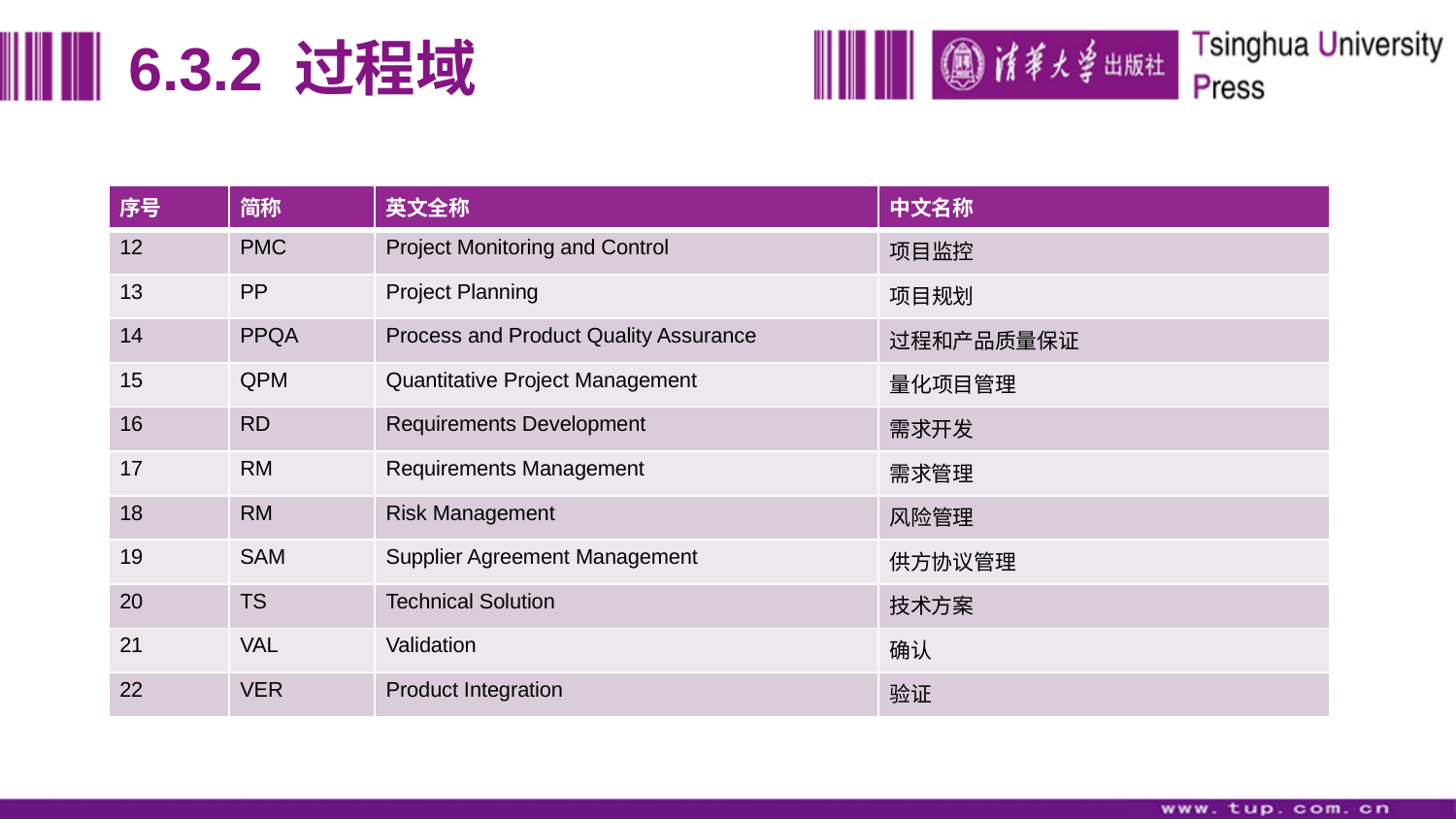

# 6.3.2 过程域
| 序号 | 简称 | 英文全称 | 中文名称 |
| --- | --- | --- | --- |
| 12 | PMC | Project Monitoring and Control | 项目监控 |
| 13 | PP | Project Planning | 项目规划 |
| 14 | PPQA | Process and Product Quality Assurance | 过程和产品质量保证 |
| 15 | QPM | Quantitative Project Management | 量化项目管理 |
| 16 | RD | Requirements Development | 需求开发 |
| 17 | RM | Requirements Management | 需求管理 |
| 18 | RM | Risk Management | 风险管理 |
| 19 | SAM | Supplier Agreement Management | 供方协议管理 |
| 20 | TS | Technical Solution | 技术方案 |
| 21 | VAL | Validation | 确认 |
| 22 | VER | Product Integration | 验证 |